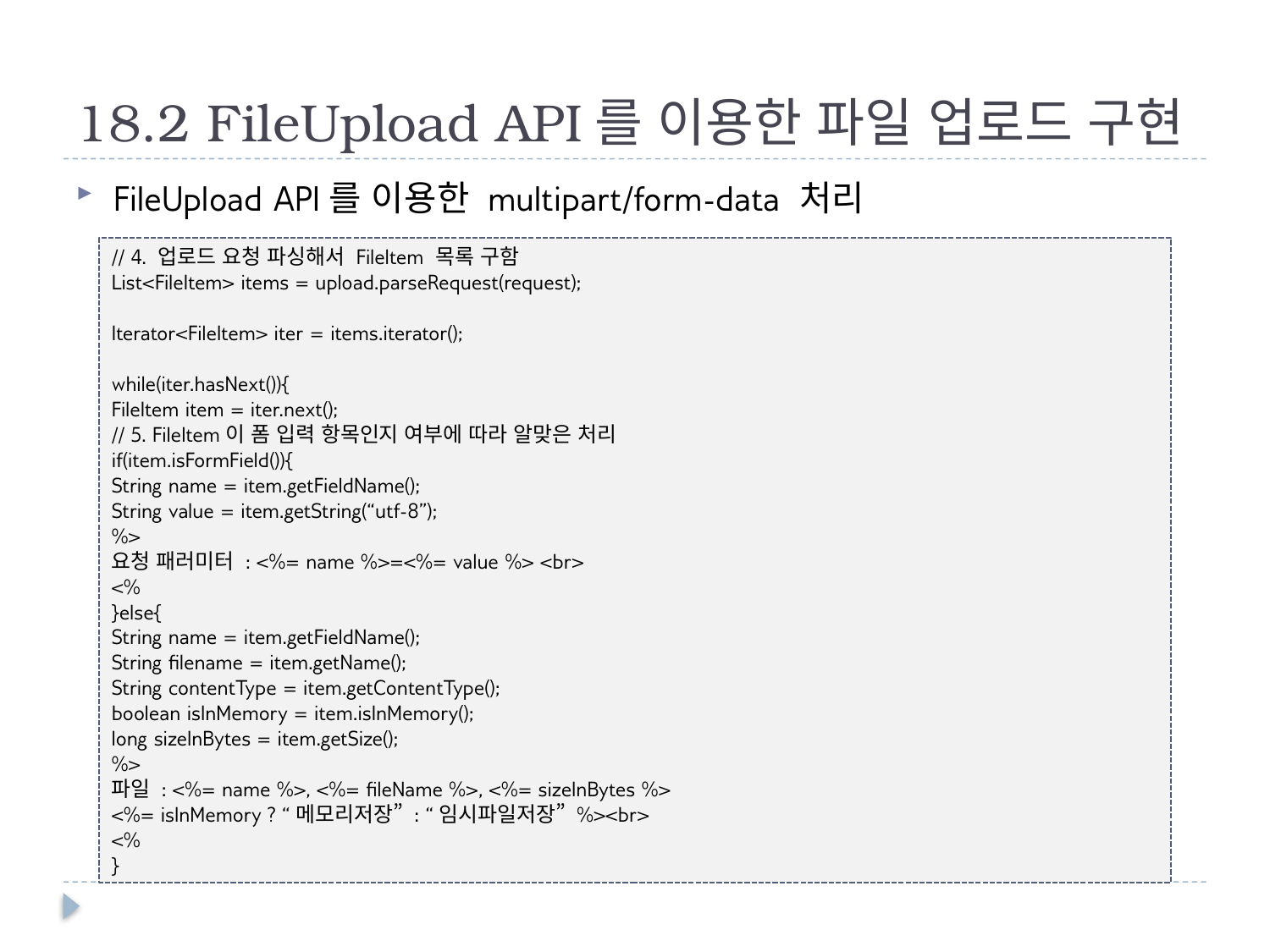

# 18.2 FileUpload API를 이용한 파일 업로드 구현
FileUpload API를 이용한 multipart/form-data 처리

// 4. 업로드 요청 파싱해서 FileItem 목록 구함
List<FileItem> items = upload.parseRequest(request);

Iterator<FileItem> iter = items.iterator();

while(iter.hasNext()){
FileItem item = iter.next();
// 5. FileItem이 폼 입력 항목인지 여부에 따라 알맞은 처리
if(item.isFormField()){
String name = item.getFieldName();
String value = item.getString(“utf-8”);
%>
요청 패러미터 : <%= name %>=<%= value %> <br>
<%
}else{
String name = item.getFieldName();
String filename = item.getName();
String contentType = item.getContentType();
boolean isInMemory = item.isInMemory();
long sizeInBytes = item.getSize();
%>
파일 : <%= name %>, <%= fileName %>, <%= sizeInBytes %>
<%= isInMemory ? “메모리저장” : “임시파일저장” %><br>
<%
}